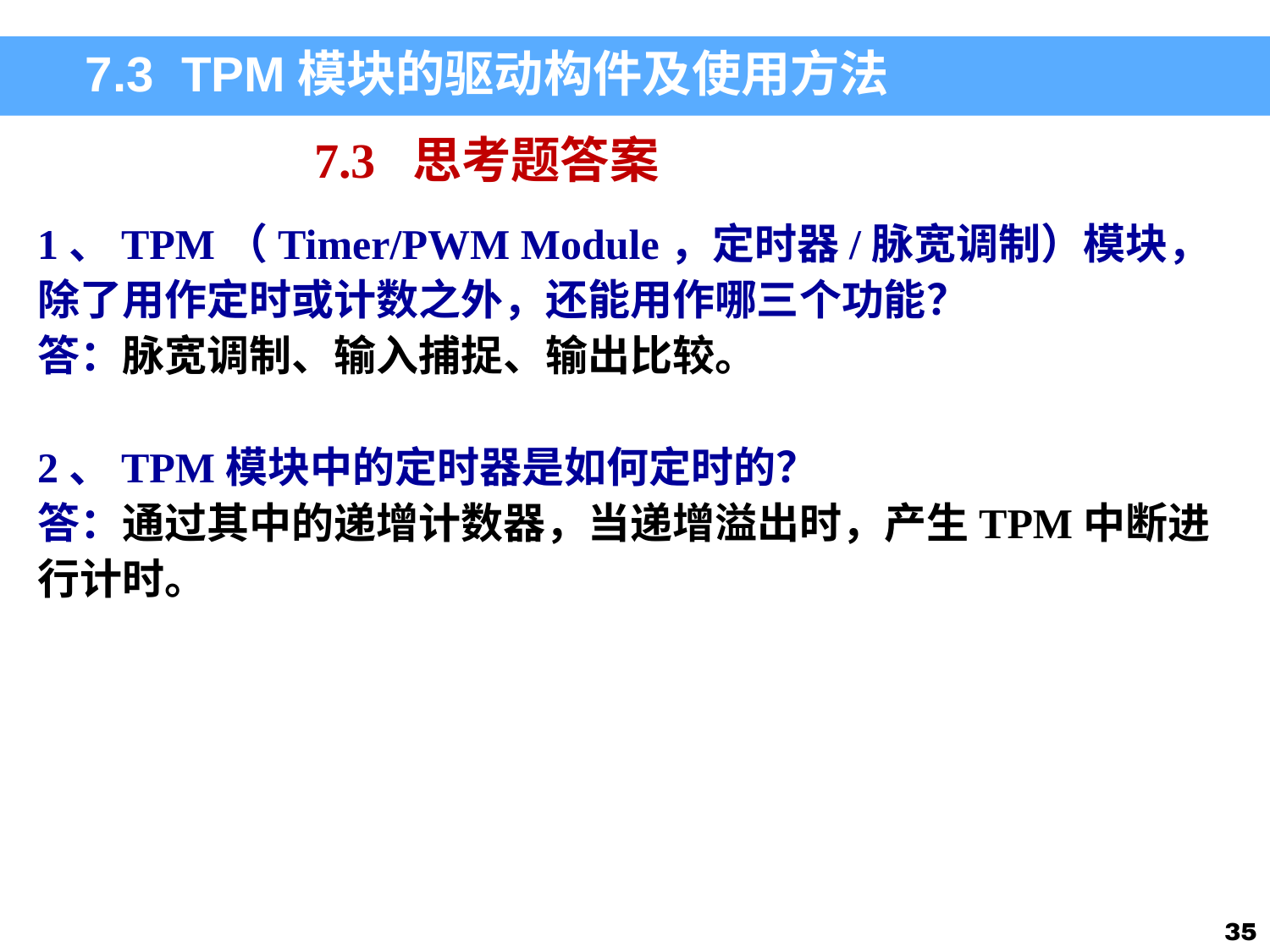

7.3  TPM模块的驱动构件及使用方法
7.3  思考题答案
1、TPM（Timer/PWM Module，定时器/脉宽调制）模块，除了用作定时或计数之外，还能用作哪三个功能？
答：脉宽调制、输入捕捉、输出比较。

2、TPM模块中的定时器是如何定时的？
答：通过其中的递增计数器，当递增溢出时，产生TPM中断进行计时。
35